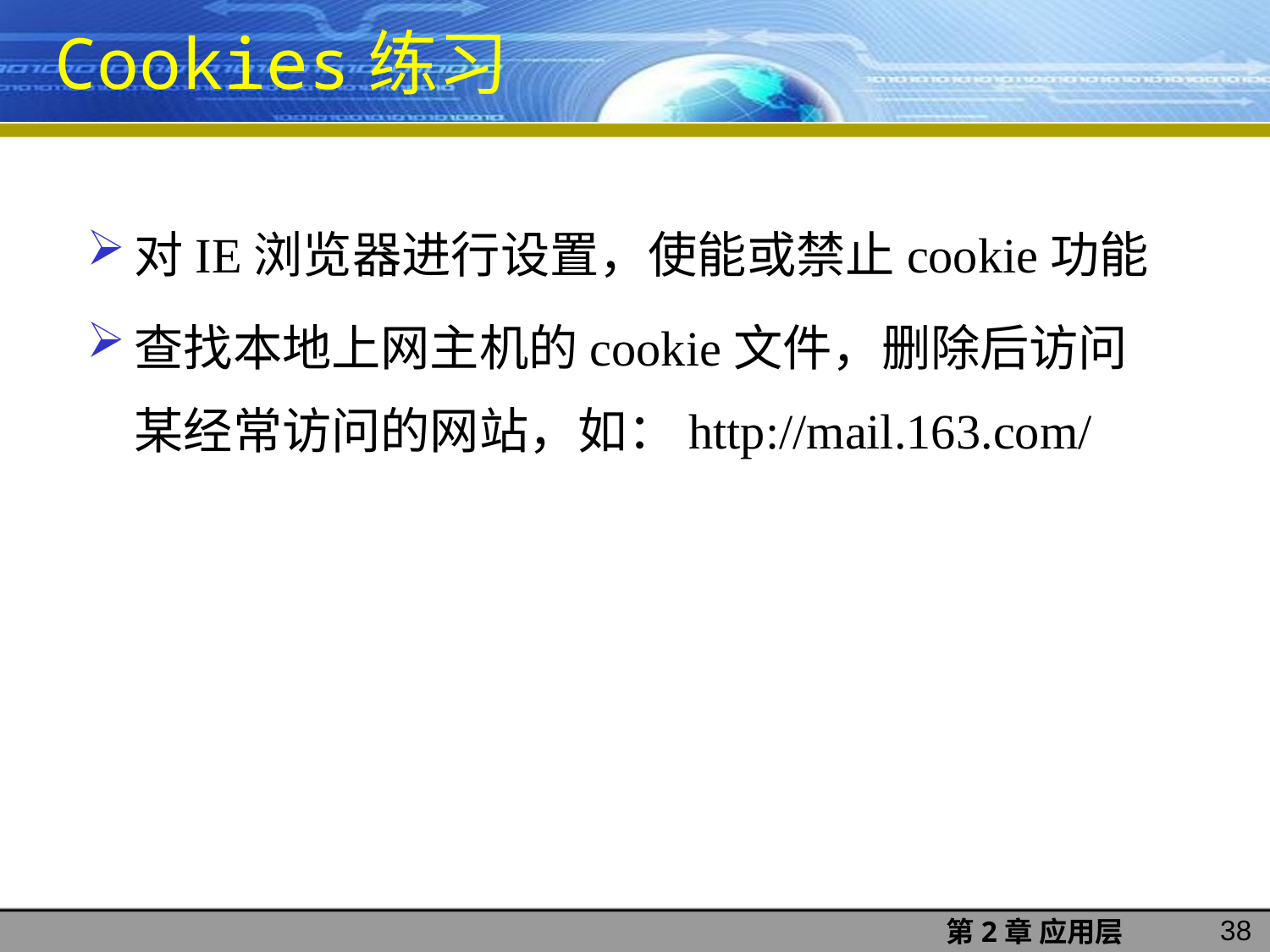

Cookies练习
对IE浏览器进行设置，使能或禁止cookie功能
查找本地上网主机的cookie文件，删除后访问某经常访问的网站，如：http://mail.163.com/
38